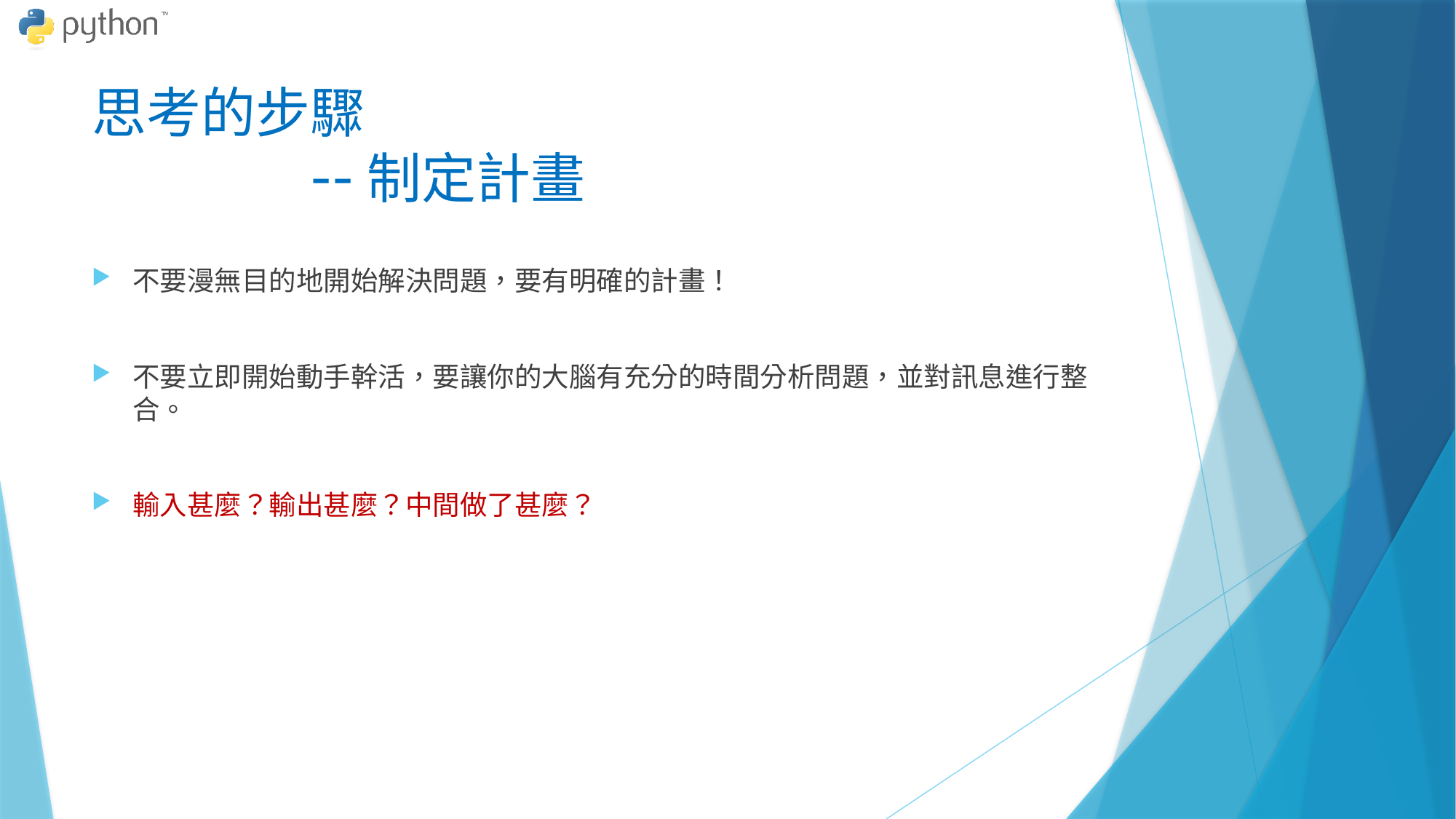

# 思考的步驟 --制定計畫
不要漫無目的地開始解決問題，要有明確的計畫！

不要立即開始動手幹活，要讓你的大腦有充分的時間分析問題，並對訊息進行整合。

輸入甚麼？輸出甚麼？中間做了甚麼？